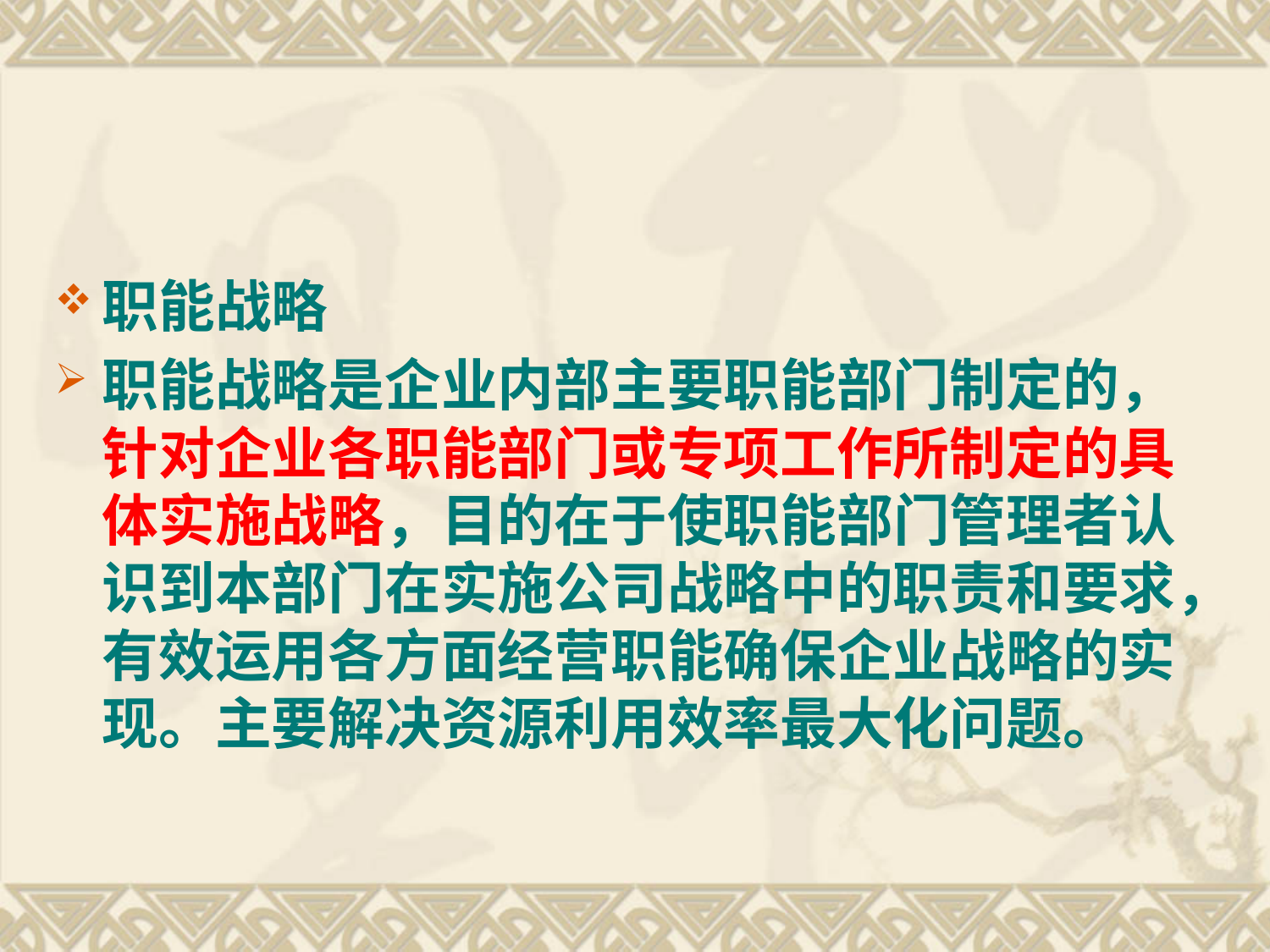

#
职能战略
职能战略是企业内部主要职能部门制定的，针对企业各职能部门或专项工作所制定的具体实施战略，目的在于使职能部门管理者认识到本部门在实施公司战略中的职责和要求，有效运用各方面经营职能确保企业战略的实现。主要解决资源利用效率最大化问题。